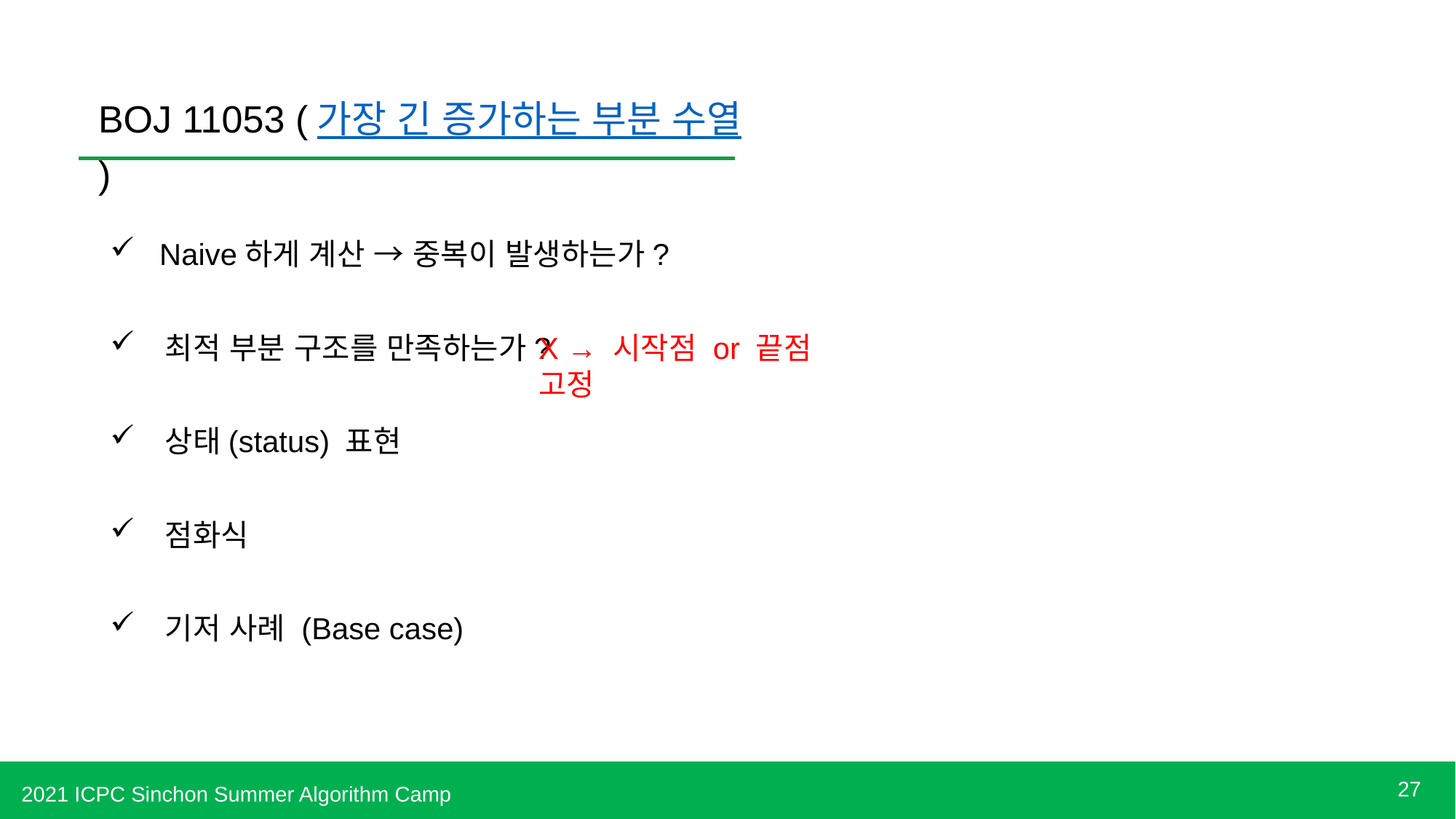

BOJ 11053 (가장 긴 증가하는 부분 수열)
 Naive하게 계산 → 중복이 발생하는가?
X → 시작점 or 끝점 고정
 최적 부분 구조를 만족하는가?
 상태(status) 표현
 점화식
 기저 사례 (Base case)

27
2021 ICPC Sinchon Summer Algorithm Camp